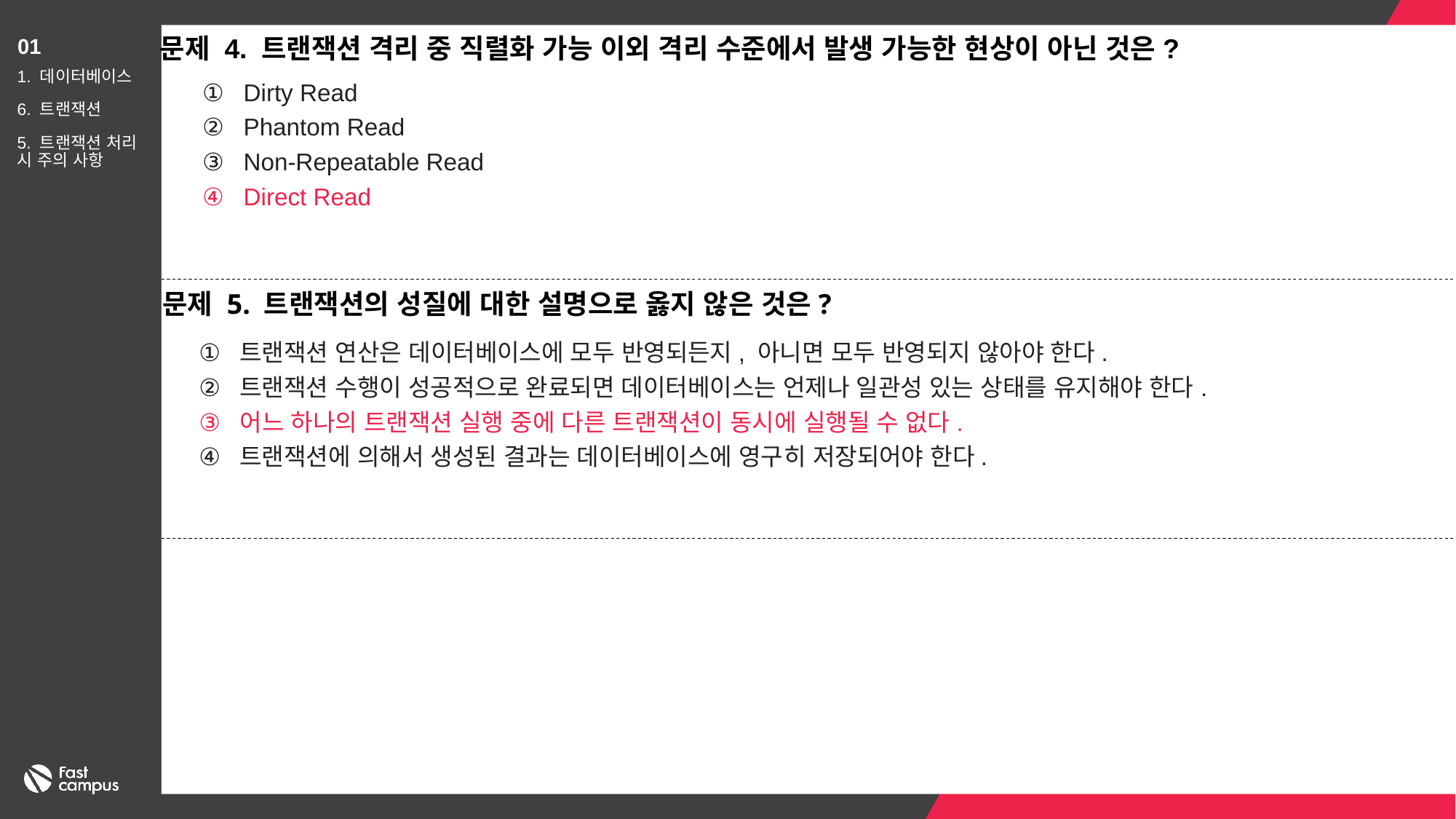

문제 4. 트랜잭션 격리 중 직렬화 가능 이외 격리 수준에서 발생 가능한 현상이 아닌 것은?
01
1. 데이터베이스
6. 트랜잭션
5. 트랜잭션 처리 시 주의 사항
Dirty Read
Phantom Read
Non-Repeatable Read
Direct Read
문제 5. 트랜잭션의 성질에 대한 설명으로 옳지 않은 것은?
트랜잭션 연산은 데이터베이스에 모두 반영되든지, 아니면 모두 반영되지 않아야 한다.
트랜잭션 수행이 성공적으로 완료되면 데이터베이스는 언제나 일관성 있는 상태를 유지해야 한다.
어느 하나의 트랜잭션 실행 중에 다른 트랜잭션이 동시에 실행될 수 없다.
트랜잭션에 의해서 생성된 결과는 데이터베이스에 영구히 저장되어야 한다.